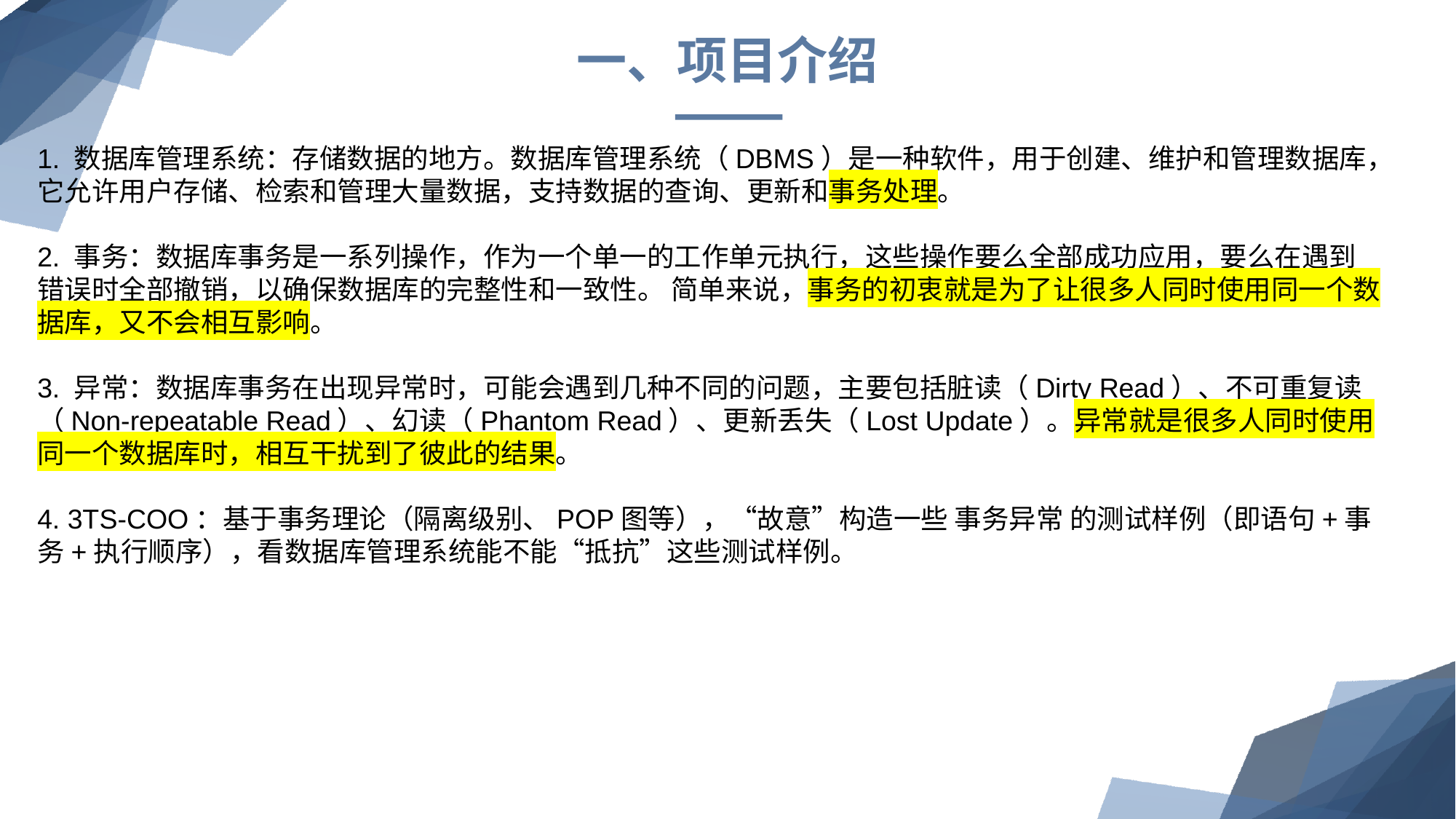

一、项目介绍

1. 数据库管理系统：存储数据的地方。数据库管理系统（DBMS）是一种软件，用于创建、维护和管理数据库，它允许用户存储、检索和管理大量数据，支持数据的查询、更新和事务处理。

2. 事务：数据库事务是一系列操作，作为一个单一的工作单元执行，这些操作要么全部成功应用，要么在遇到错误时全部撤销，以确保数据库的完整性和一致性。 简单来说，事务的初衷就是为了让很多人同时使用同一个数据库，又不会相互影响。

3. 异常：数据库事务在出现异常时，可能会遇到几种不同的问题，主要包括脏读（Dirty Read）、不可重复读（Non-repeatable Read）、幻读（Phantom Read）、更新丢失（Lost Update）。异常就是很多人同时使用同一个数据库时，相互干扰到了彼此的结果。

4. 3TS-COO：基于事务理论（隔离级别、POP图等），“故意”构造一些 事务异常 的测试样例（即语句+事务+执行顺序），看数据库管理系统能不能“抵抗”这些测试样例。